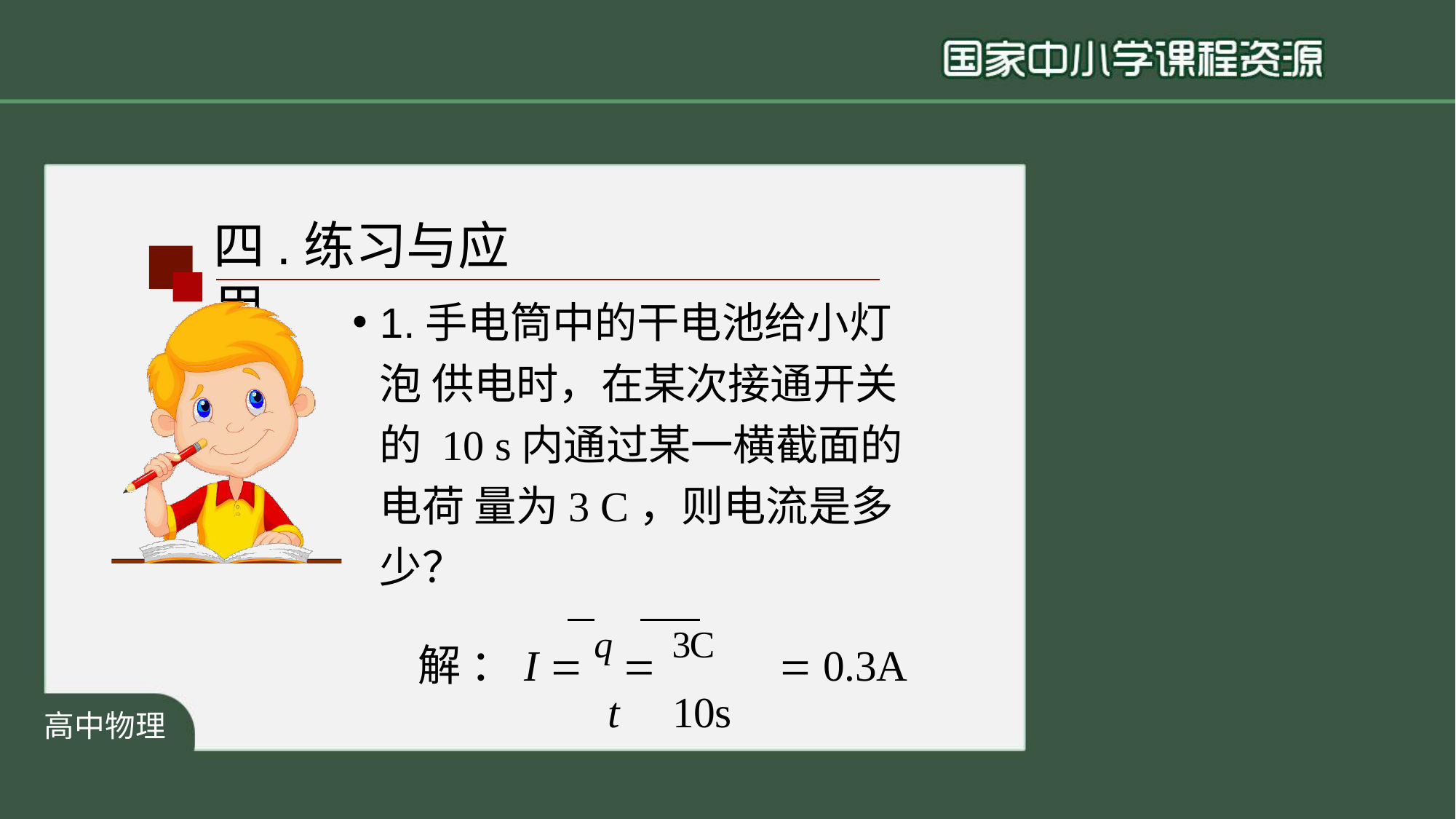

小学语文
# 四.练习与应用

1.手电筒中的干电池给小灯泡 供电时，在某次接通开关的 10 s内通过某一横截面的电荷 量为3 C，则电流是多少？

解 ：I = q = 3C	= 0.3A
t	10s

高中物理